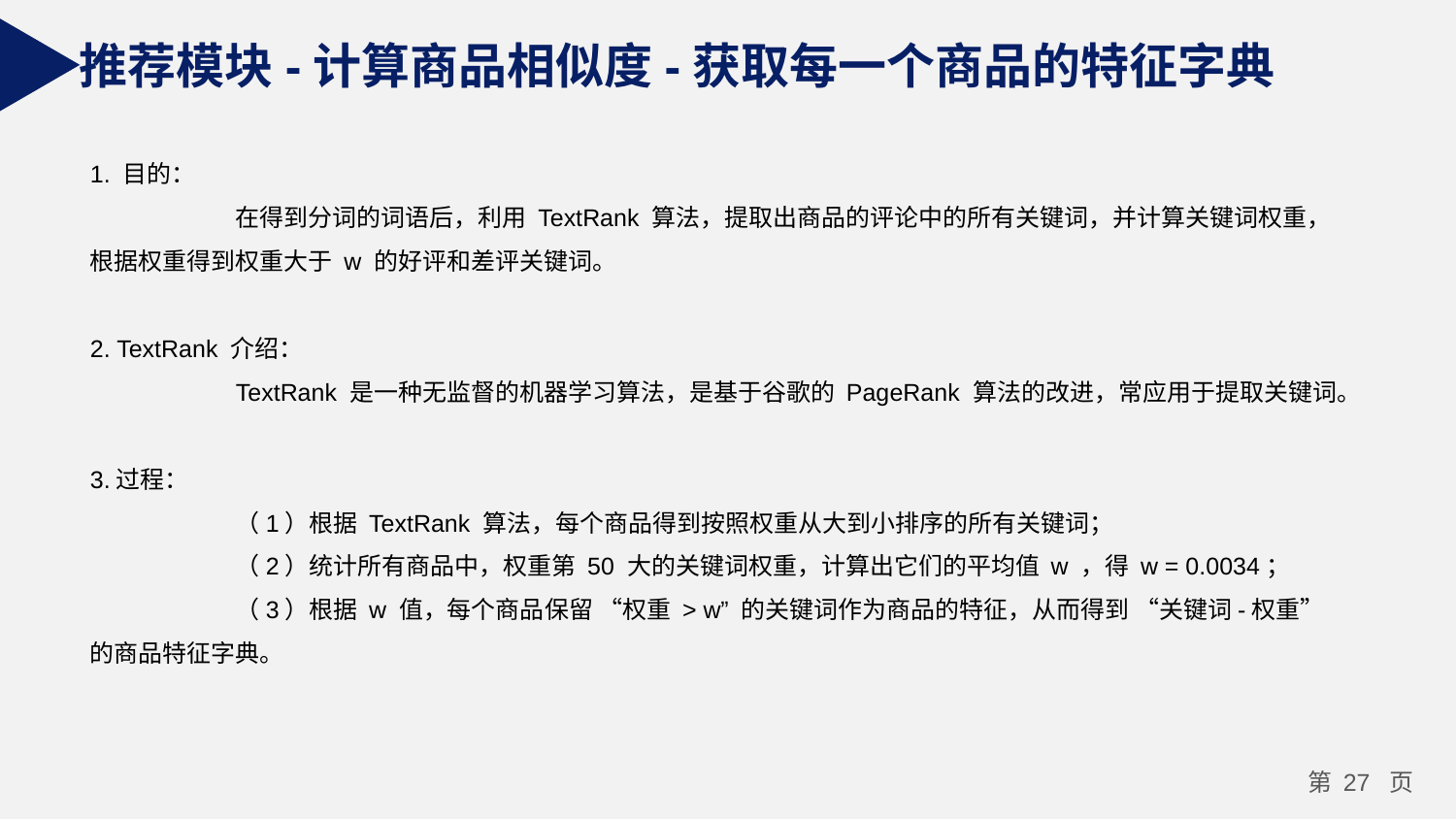

推荐模块-计算商品相似度-获取每一个商品的特征字典
1. 目的：
	在得到分词的词语后，利用 TextRank 算法，提取出商品的评论中的所有关键词，并计算关键词权重，根据权重得到权重大于 w 的好评和差评关键词。

2. TextRank 介绍：
	TextRank 是一种无监督的机器学习算法，是基于谷歌的 PageRank 算法的改进，常应用于提取关键词。

3.过程：
	（1）根据 TextRank 算法，每个商品得到按照权重从大到小排序的所有关键词；
	（2）统计所有商品中，权重第 50 大的关键词权重，计算出它们的平均值 w ，得 w = 0.0034；
	（3）根据 w 值，每个商品保留 “权重 > w” 的关键词作为商品的特征，从而得到 “关键词-权重” 的商品特征字典。